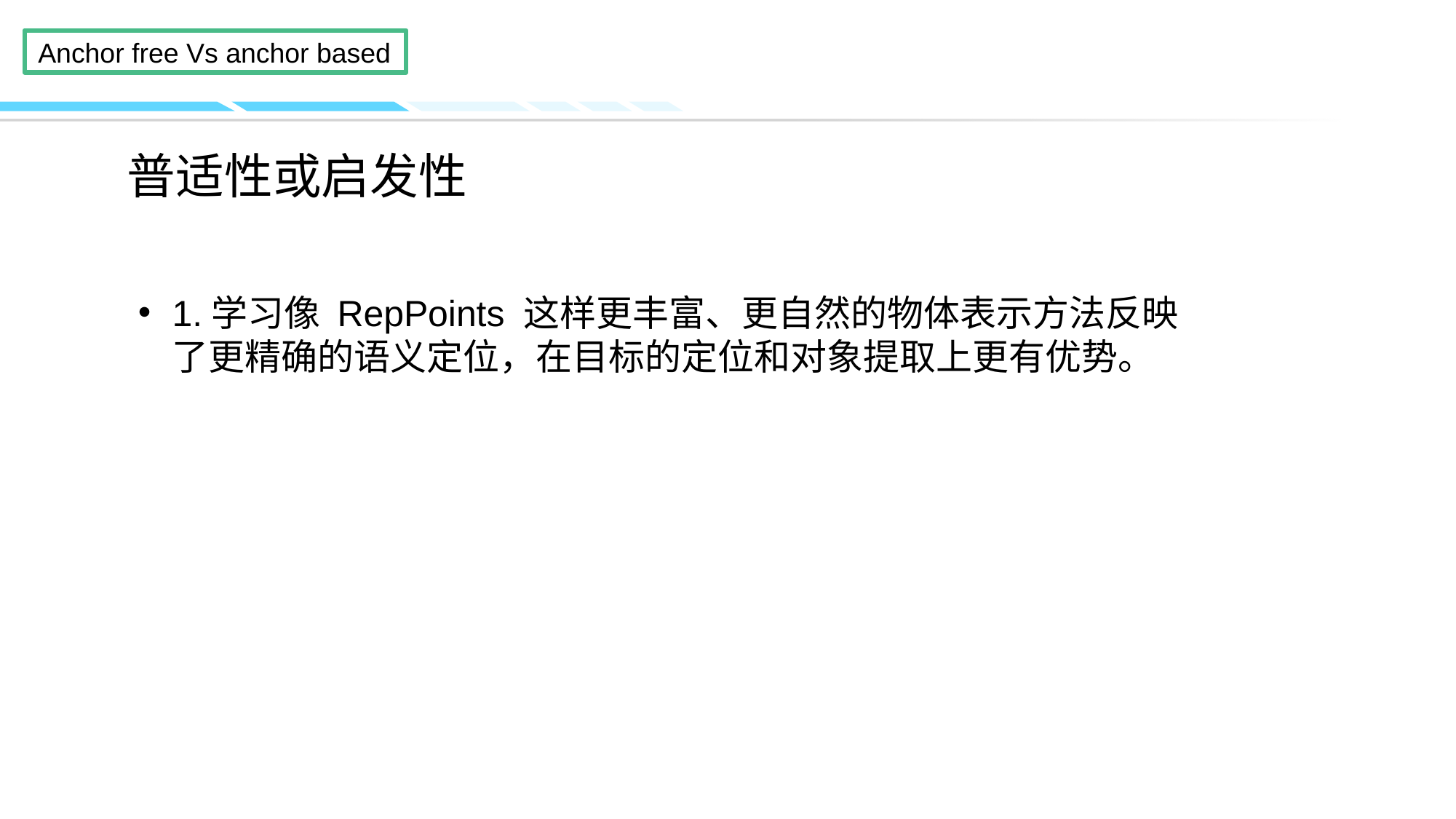

# 普适性或启发性
1.学习像 RepPoints 这样更丰富、更自然的物体表示方法反映了更精确的语义定位，在目标的定位和对象提取上更有优势。